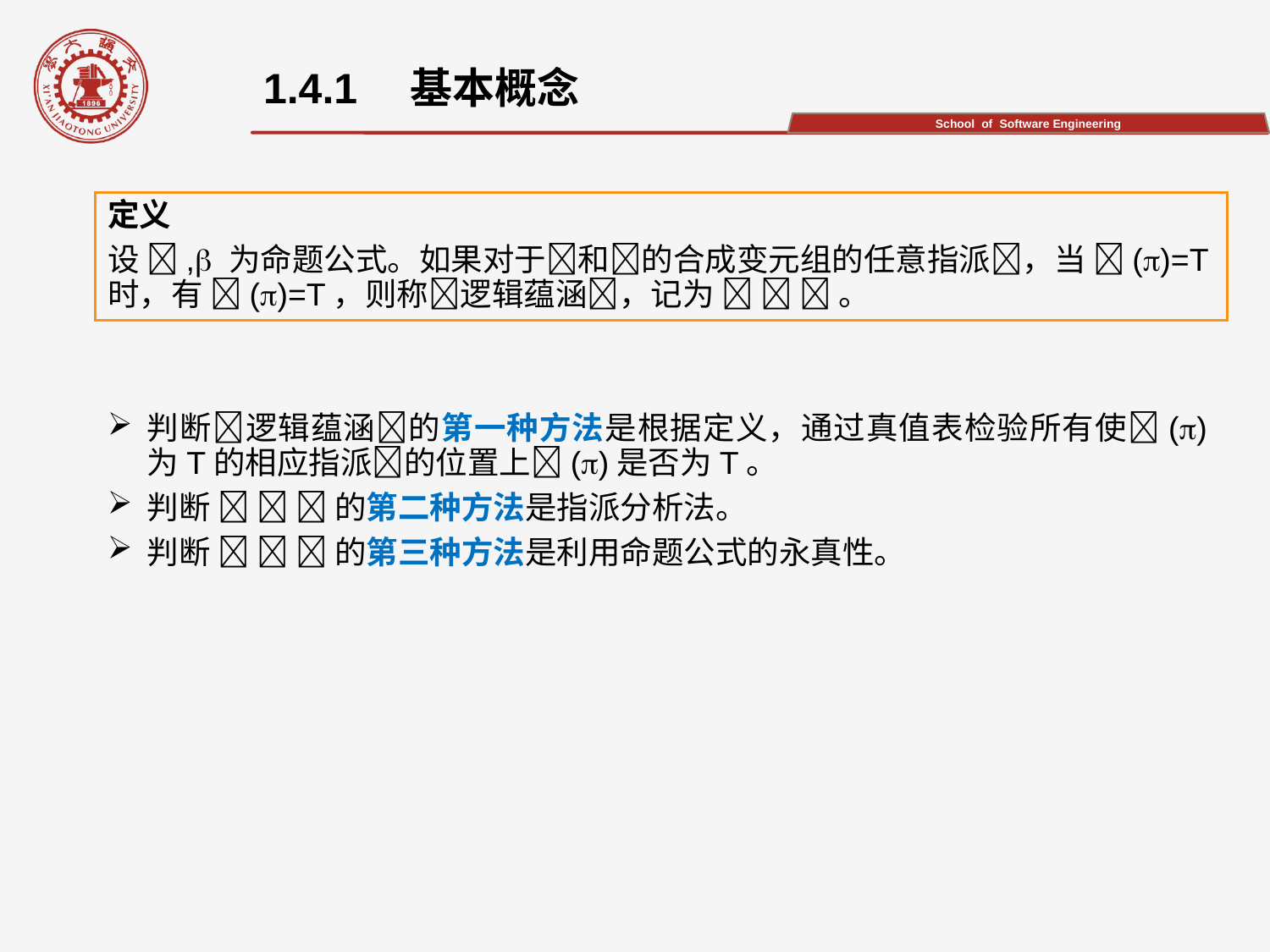

1.4.1　基本概念

定义
设 α,β 为命题公式。如果对于α和β的合成变元组的任意指派π，当 α(π)=T时，有 β(π)=T，则称α逻辑蕴涵β，记为 α ⇒ β 。

判断α逻辑蕴涵β的第一种方法是根据定义，通过真值表检验所有使α(π)为T的相应指派π的位置上β(π)是否为T。
判断 α ⇒ β 的第二种方法是指派分析法。
判断 α ⇒ β 的第三种方法是利用命题公式的永真性。